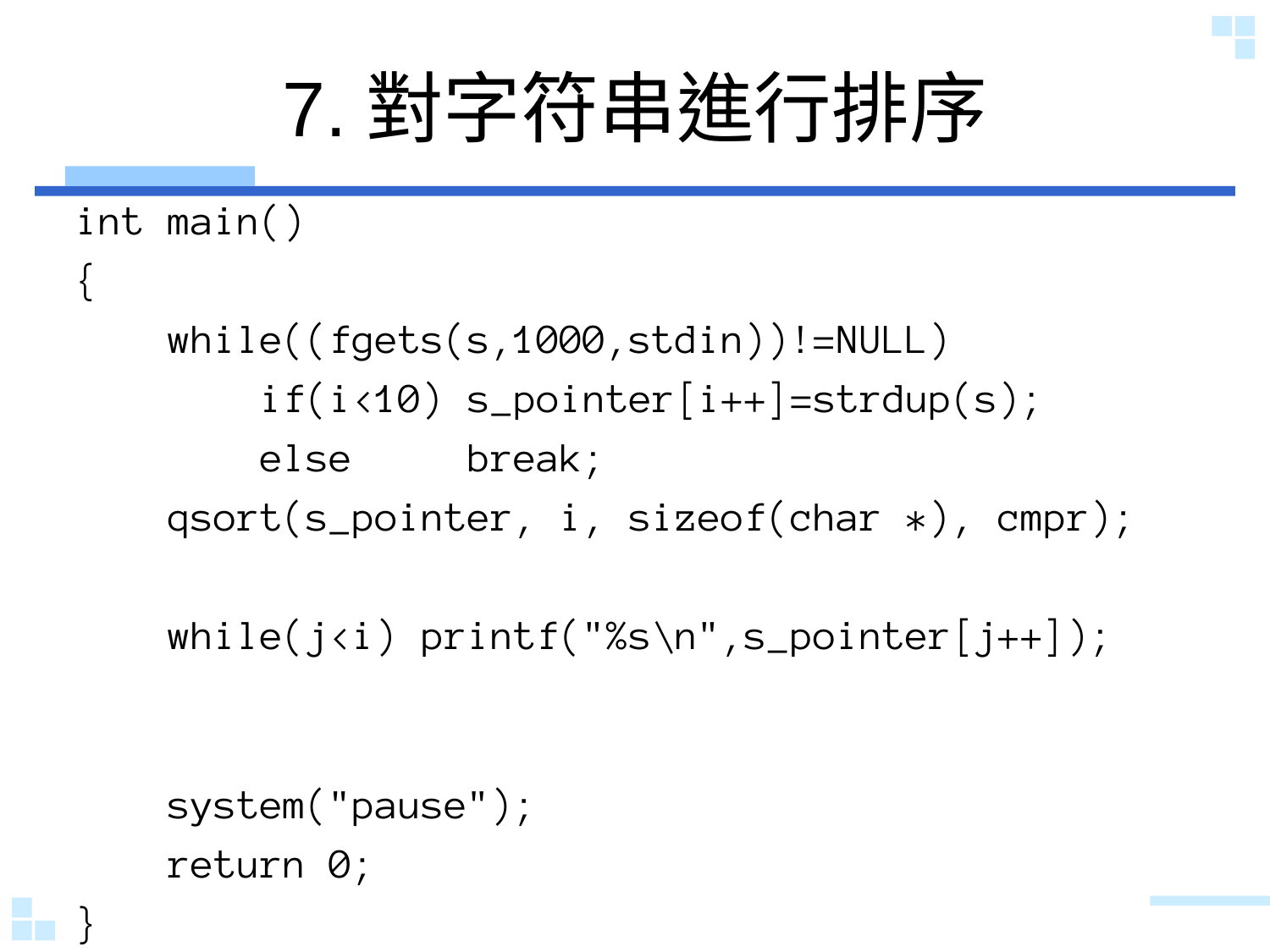

# 7.對字符串進行排序
int main()
{
    while((fgets(s,1000,stdin))!=NULL)
        if(i<10) s_pointer[i++]=strdup(s);
        else     break;
    qsort(s_pointer, i, sizeof(char *), cmpr);

    while(j<i) printf("%s\n",s_pointer[j++]);

    system("pause");
    return 0;
}